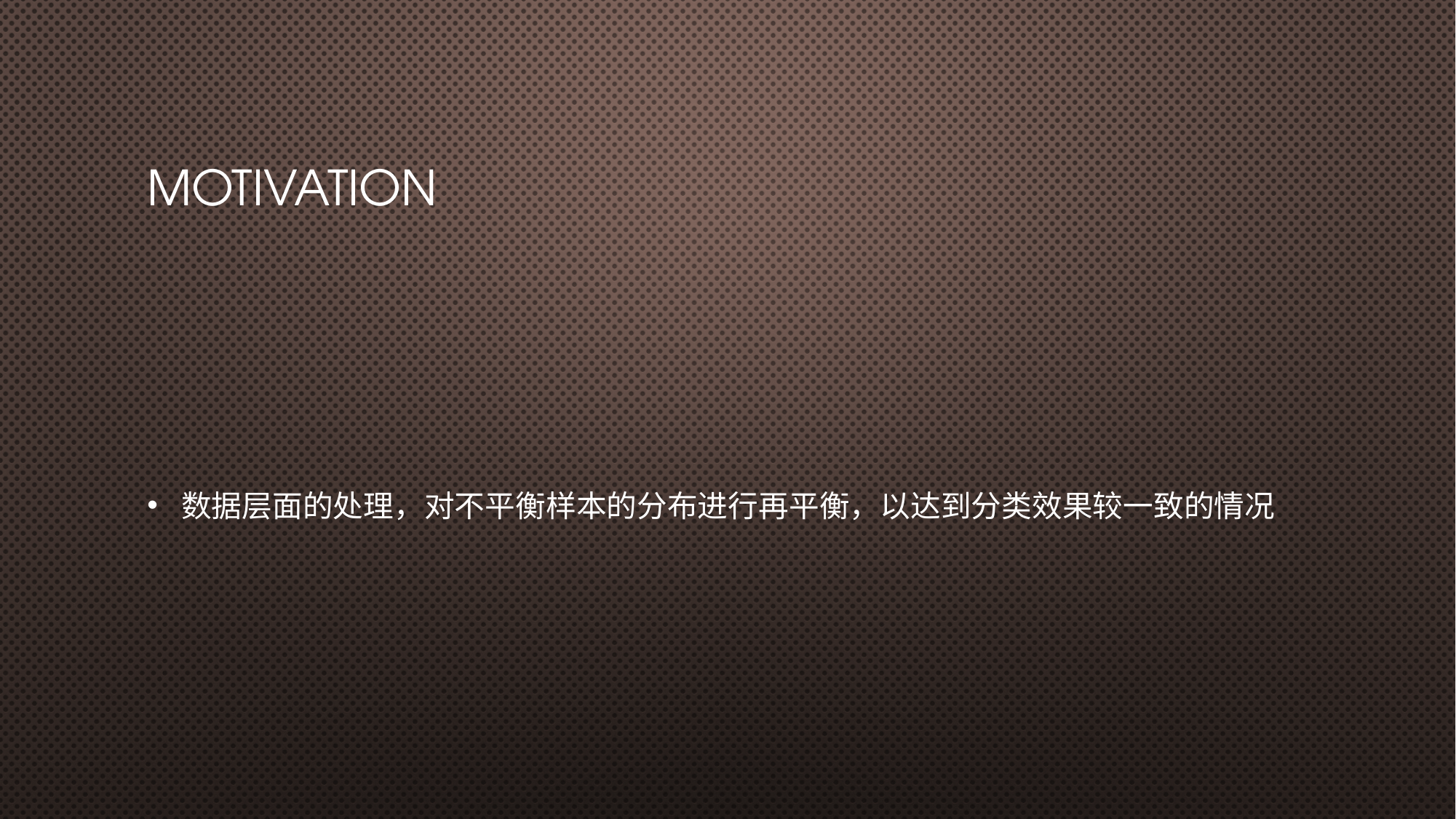

# Motivation
数据层面的处理，对不平衡样本的分布进行再平衡，以达到分类效果较一致的情况